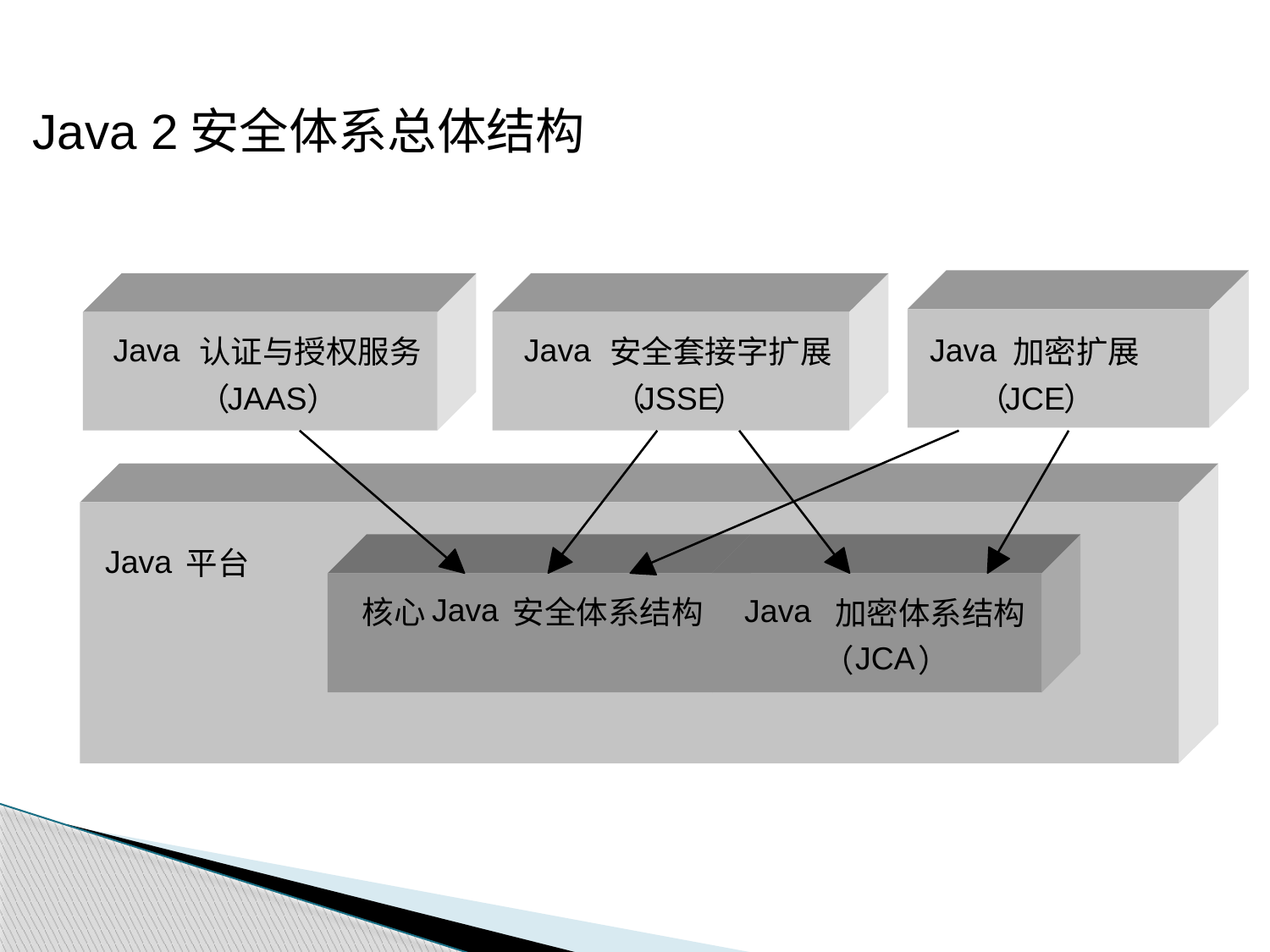

Java 2安全体系总体结构

Java

Java

Java

认证与授权服务
安全套接字扩展
加密扩展
JAAS

JSSE

JCE

（
）
（
）
（
）

Java

平台
Java

Java

核心
安全体系结构
加密体系结构
JCA

（
）